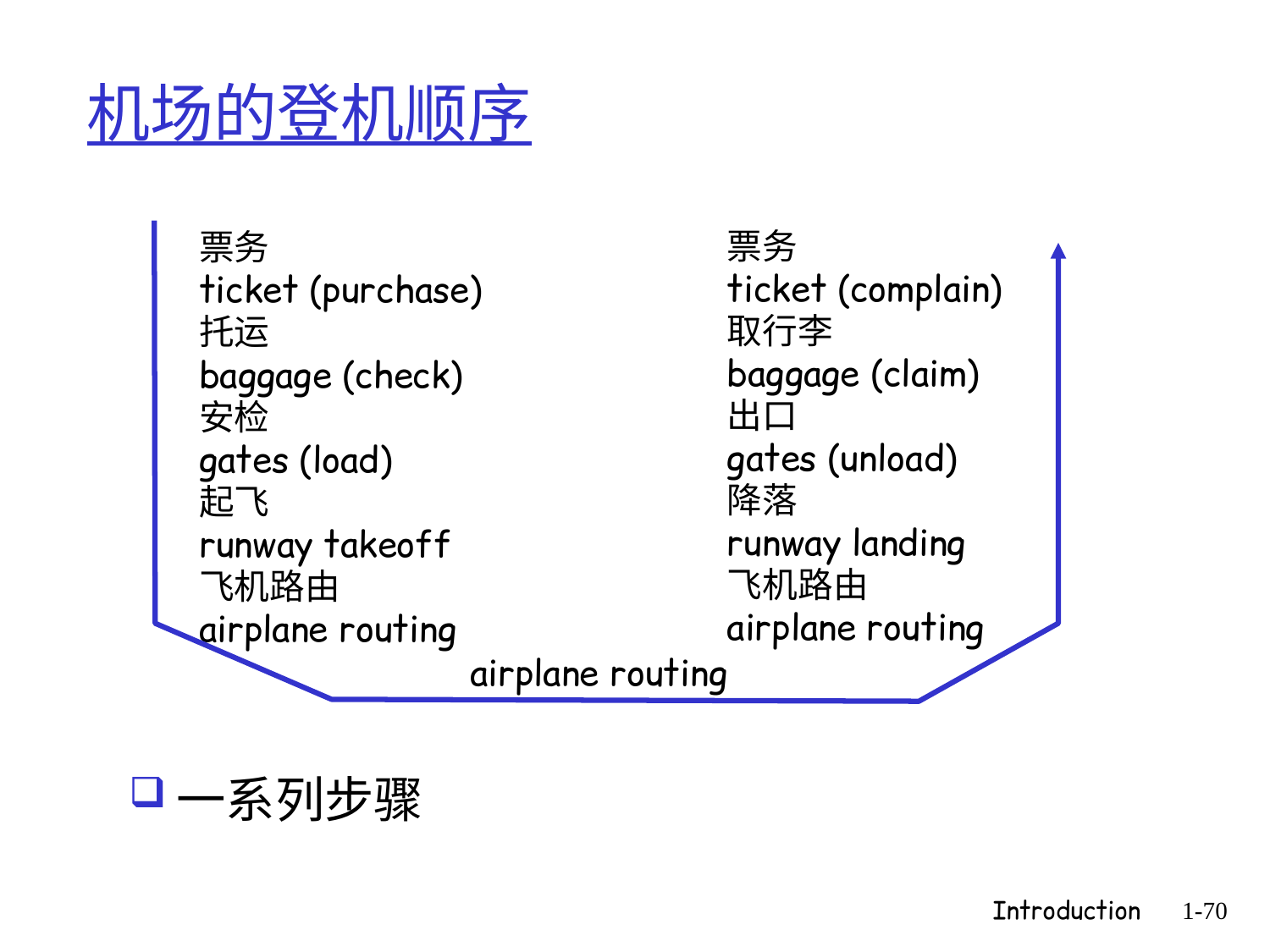

# 机场的登机顺序
票务
ticket (complain)
取行李
baggage (claim)
出口
gates (unload)
降落
runway landing
飞机路由
airplane routing
票务
ticket (purchase)
托运
baggage (check)
安检
gates (load)
起飞
runway takeoff
飞机路由
airplane routing

airplane routing
一系列步骤
 Introduction
1-70